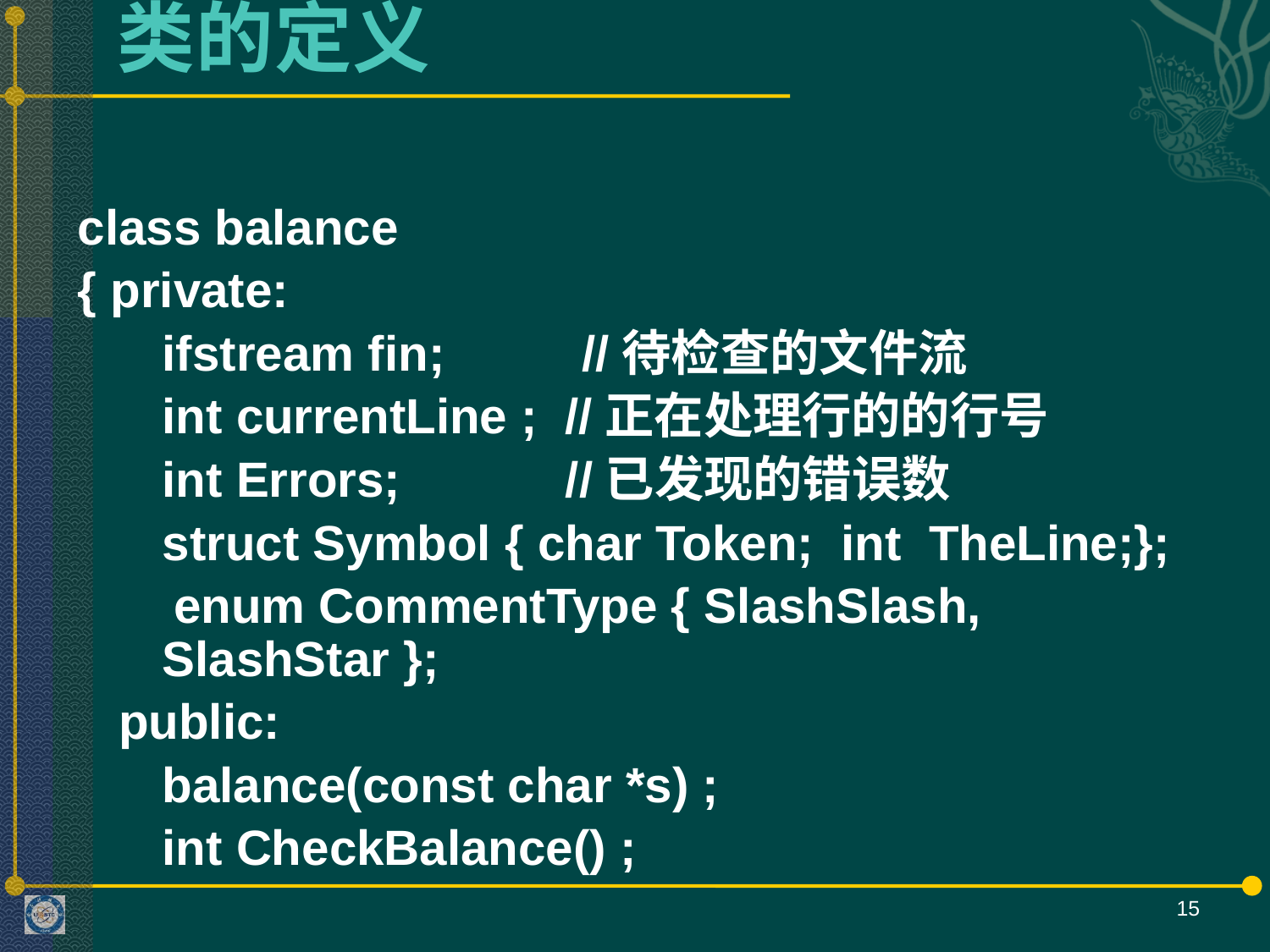

# 类的定义
class balance
{ private:
	ifstream fin;          //待检查的文件流
	int currentLine ;  //正在处理行的的行号
	int Errors;            //已发现的错误数
	struct Symbol { char Token;  int  TheLine;};
       enum CommentType { SlashSlash, SlashStar };
   public:
	balance(const char *s) ;
	int CheckBalance() ;
15